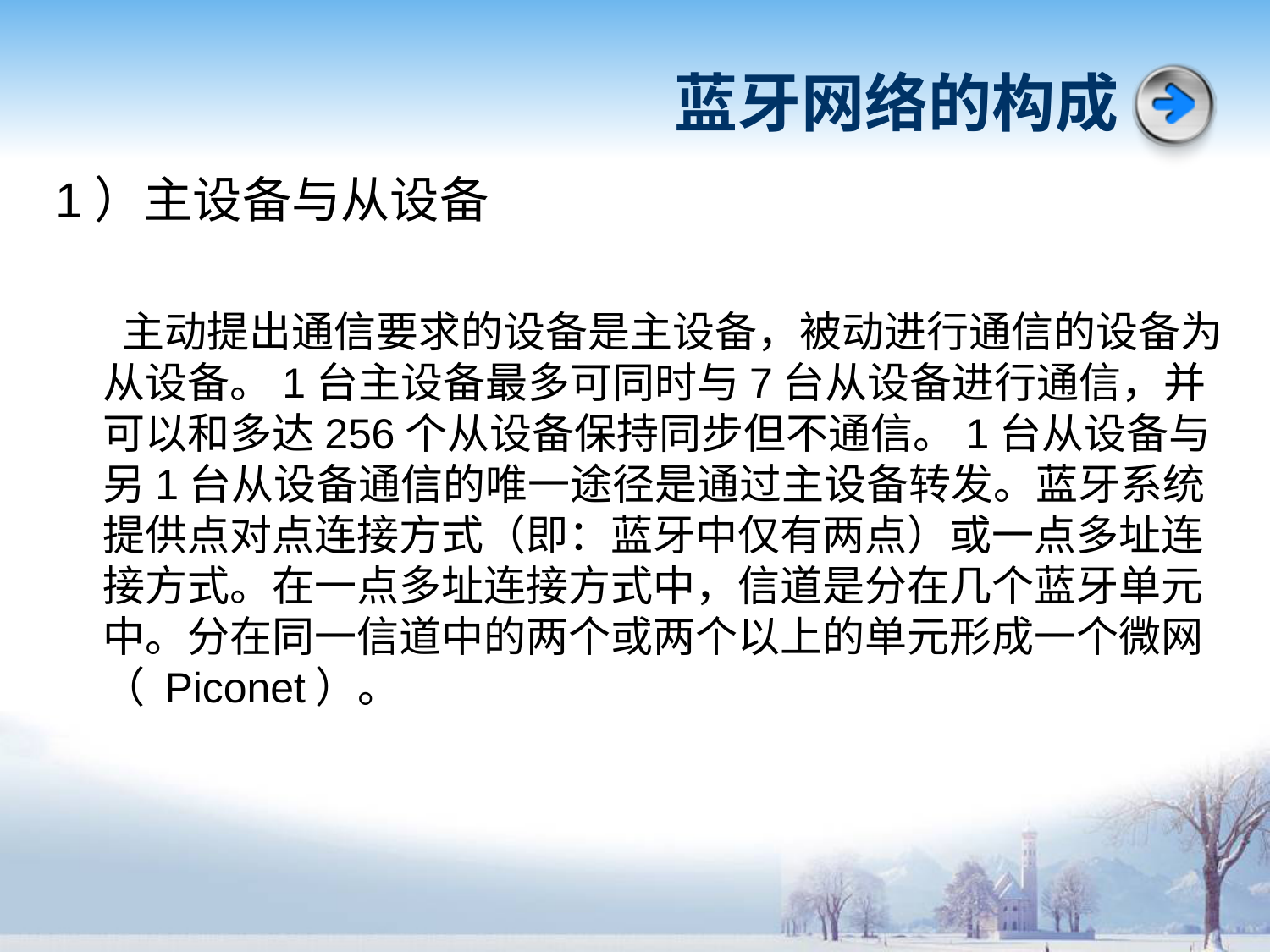

# 蓝牙网络的构成
1）主设备与从设备

      主动提出通信要求的设备是主设备，被动进行通信的设备为从设备。1台主设备最多可同时与7台从设备进行通信，并可以和多达256个从设备保持同步但不通信。1台从设备与另1台从设备通信的唯一途径是通过主设备转发。蓝牙系统提供点对点连接方式（即：蓝牙中仅有两点）或一点多址连接方式。在一点多址连接方式中，信道是分在几个蓝牙单元中。分在同一信道中的两个或两个以上的单元形成一个微网（ Piconet）。